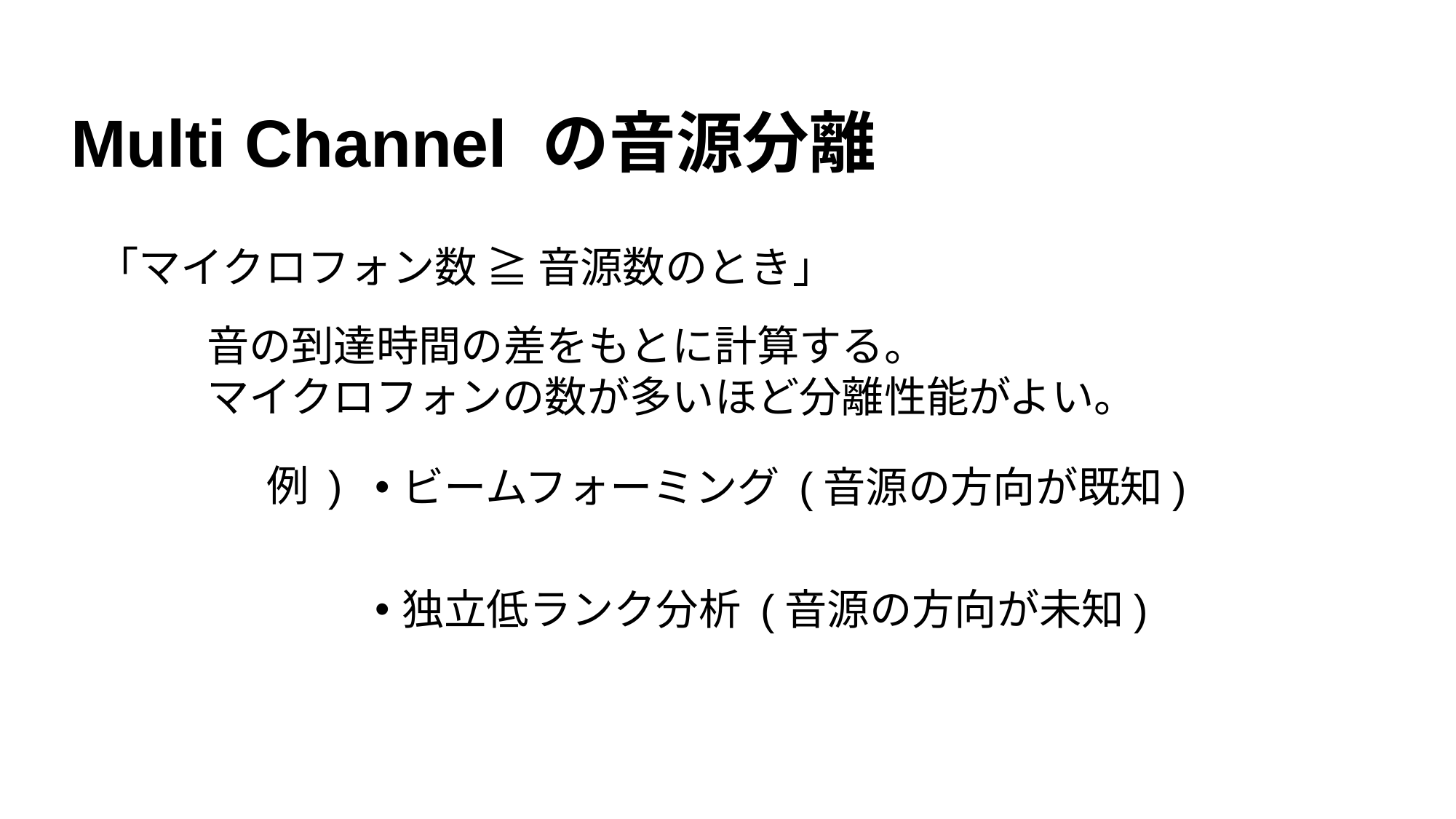

# Multi Channel の音源分離
「マイクロフォン数 ≧ 音源数のとき」
音の到達時間の差をもとに計算する。
マイクロフォンの数が多いほど分離性能がよい。
例 )
ビームフォーミング (音源の方向が既知)

独立低ランク分析 (音源の方向が未知)